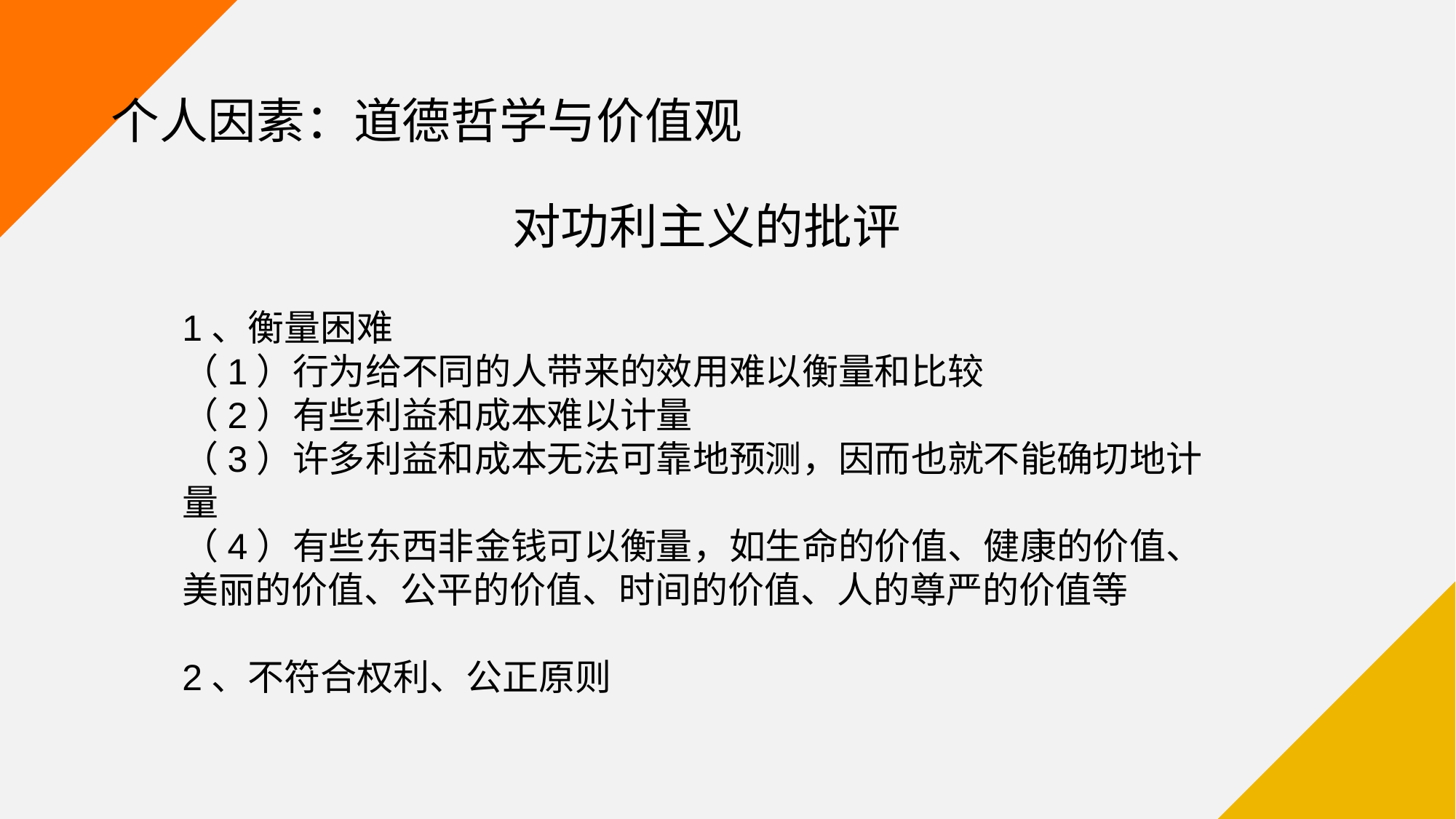

# 个人因素：道德哲学与价值观
对功利主义的批评
1、衡量困难
（1）行为给不同的人带来的效用难以衡量和比较
（2）有些利益和成本难以计量
（3）许多利益和成本无法可靠地预测，因而也就不能确切地计量
（4）有些东西非金钱可以衡量，如生命的价值、健康的价值、美丽的价值、公平的价值、时间的价值、人的尊严的价值等

2、不符合权利、公正原则